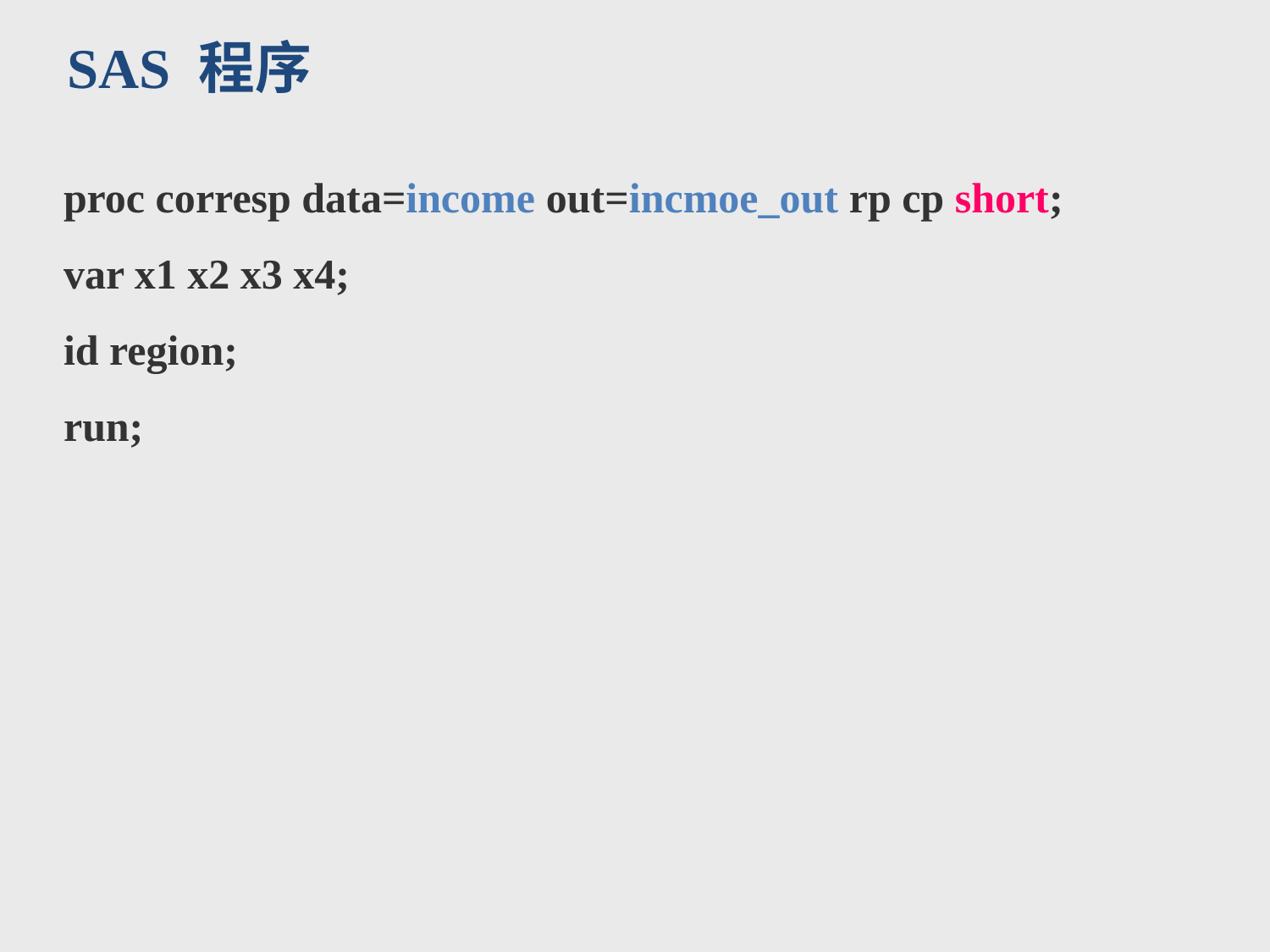

SAS 程序
proc corresp data=income out=incmoe_out rp cp short;
var x1 x2 x3 x4;
id region;
run;